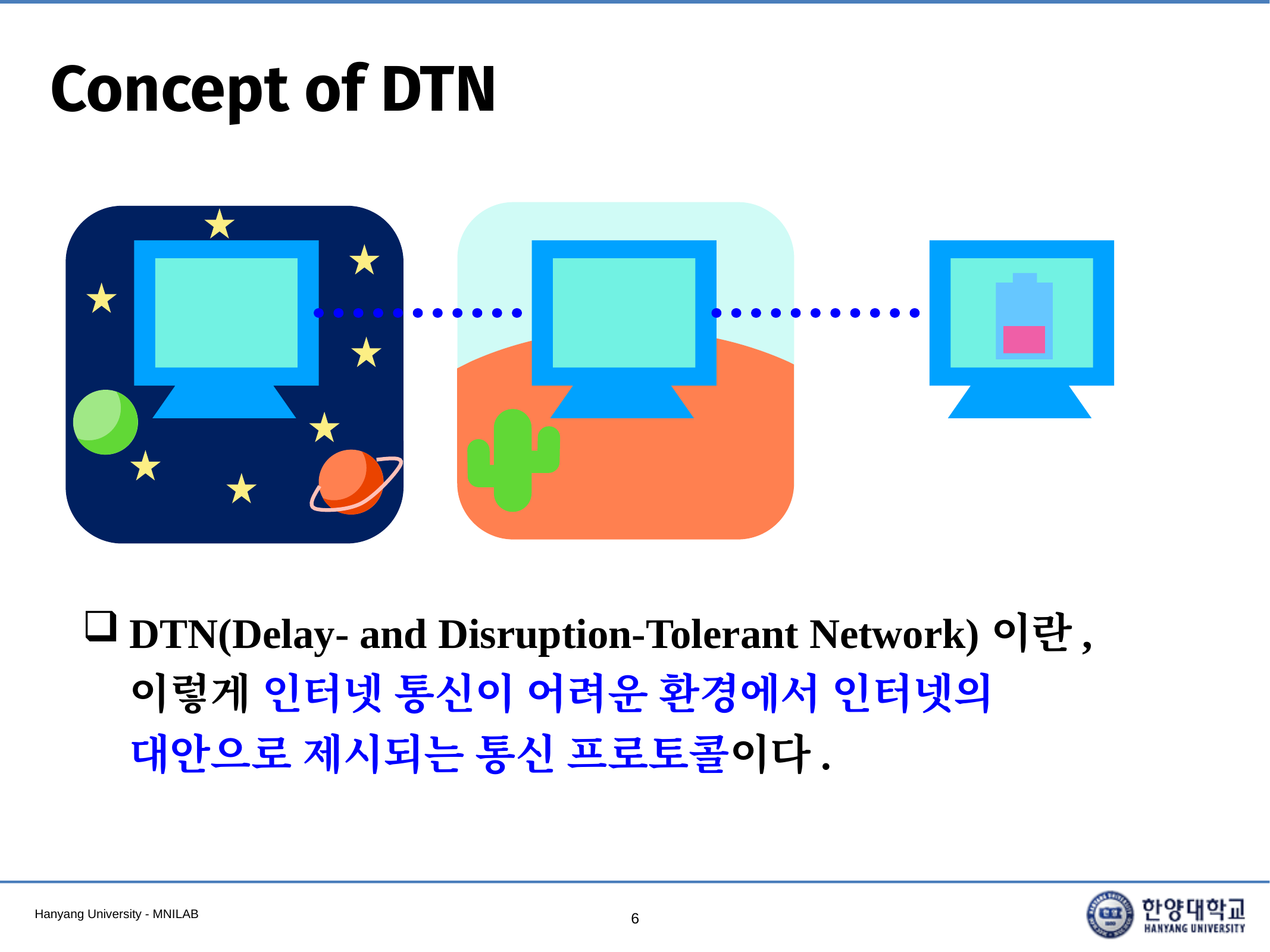

# Concept of DTN

DTN(Delay- and Disruption-Tolerant Network)이란, 이렇게 인터넷 통신이 어려운 환경에서 인터넷의 대안으로 제시되는 통신 프로토콜이다.
6